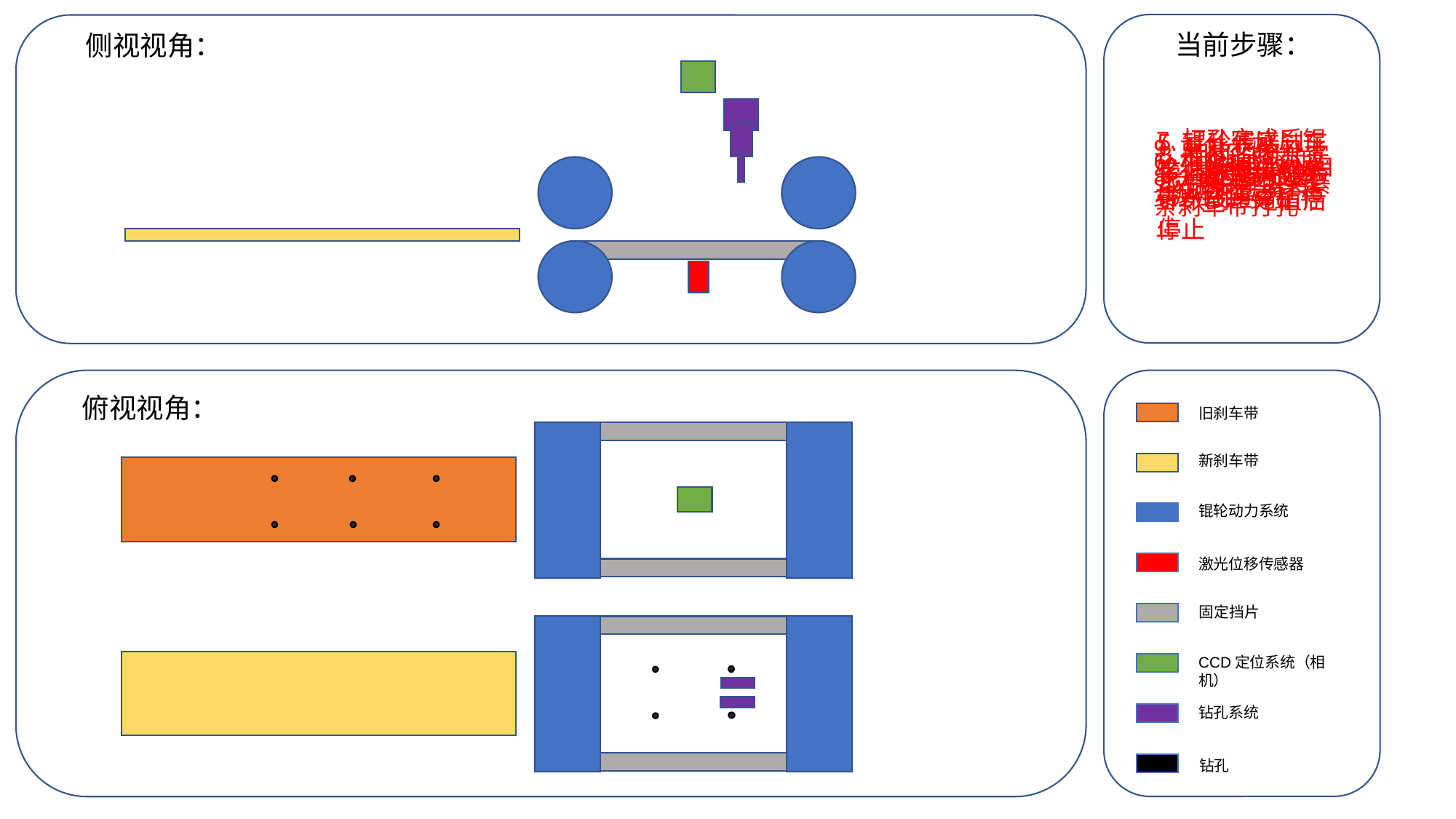

当前步骤：
侧视视角：

7.打孔完成后锟轮继续传送刹车带一段距离后停止
5.锟轮传送刹车带，激光传感器计数到一定值后停止

9.重复步骤7-8，直至完成整条刹车带打孔

8.相机拍照并完成打孔。

6.相机拍照获取孔位数据后打孔
2.刹车带放入自动打孔系统

3.固定挡片限位
1.锟轮抬起

4.锟轮降下夹紧

俯视视角：
旧刹车带

新刹车带

锟轮动力系统

激光位移传感器

固定挡片

CCD定位系统（相机）

钻孔系统

钻孔